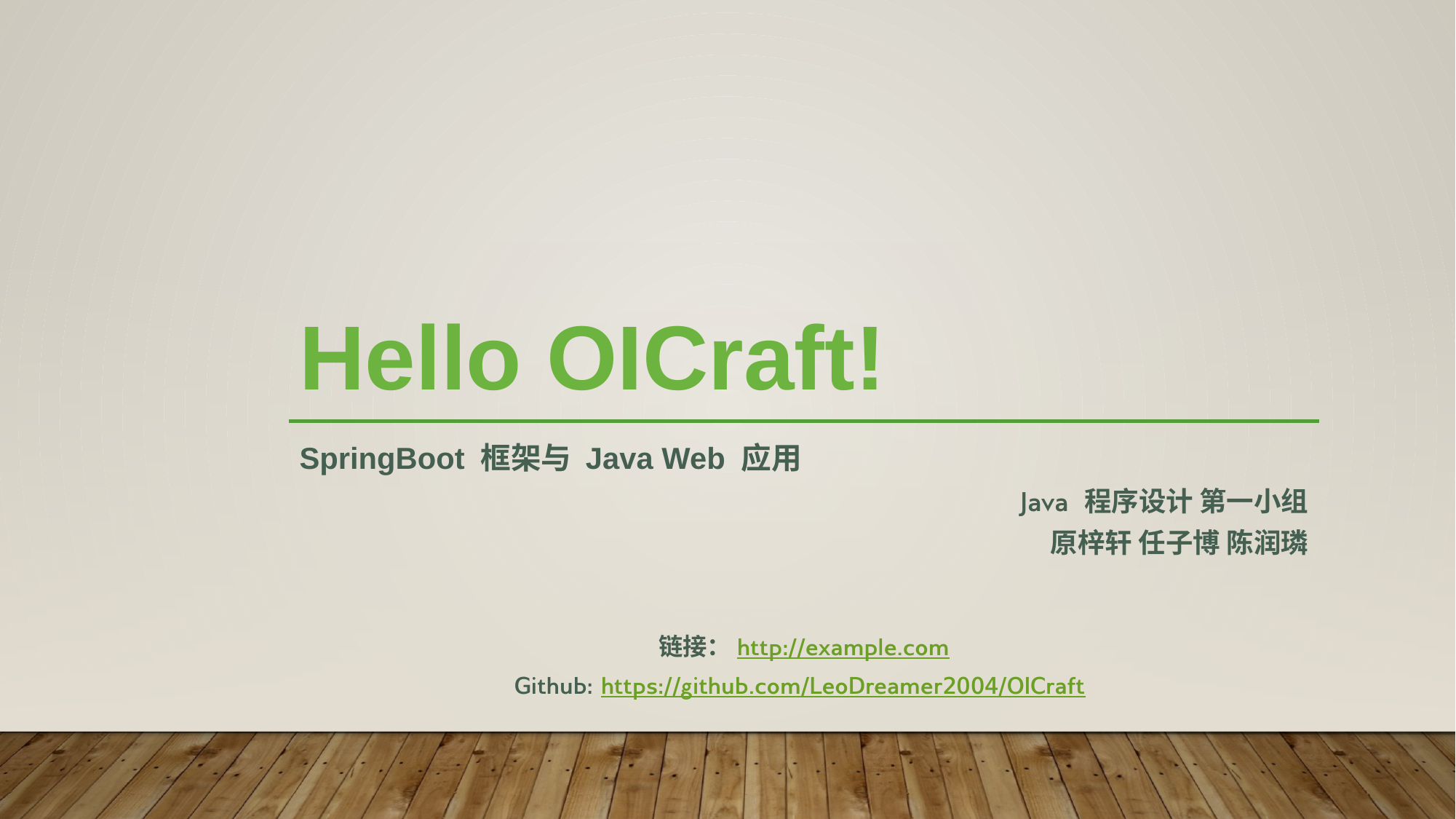

# Hello OICraft!
SpringBoot 框架与 Java Web 应用
Java 程序设计 第一小组
原梓轩 任子博 陈润璘
链接：http://example.com
Github: https://github.com/LeoDreamer2004/OICraft